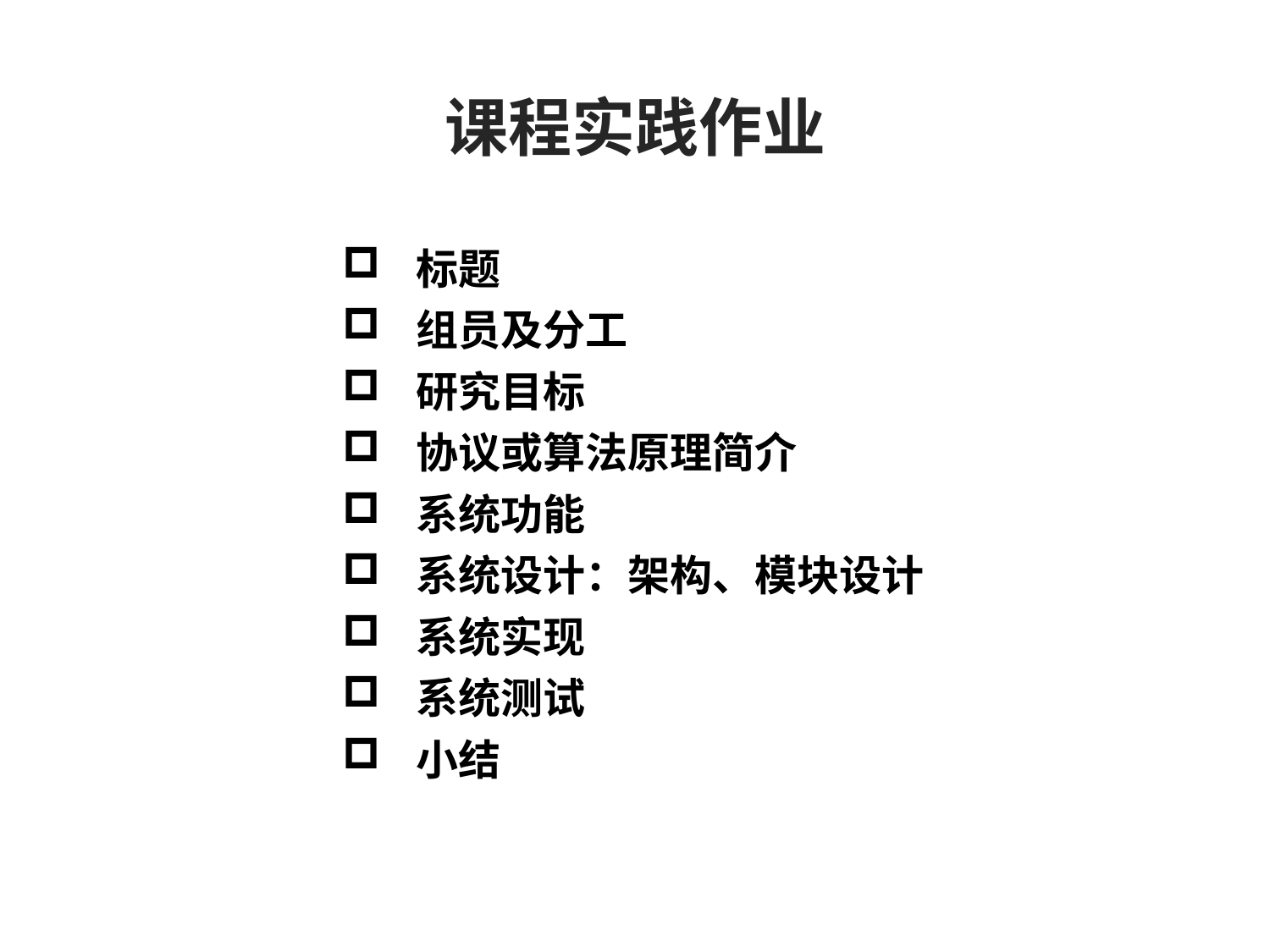

课程实践作业
标题
组员及分工
研究目标
协议或算法原理简介
系统功能
系统设计：架构、模块设计
系统实现
系统测试
小结